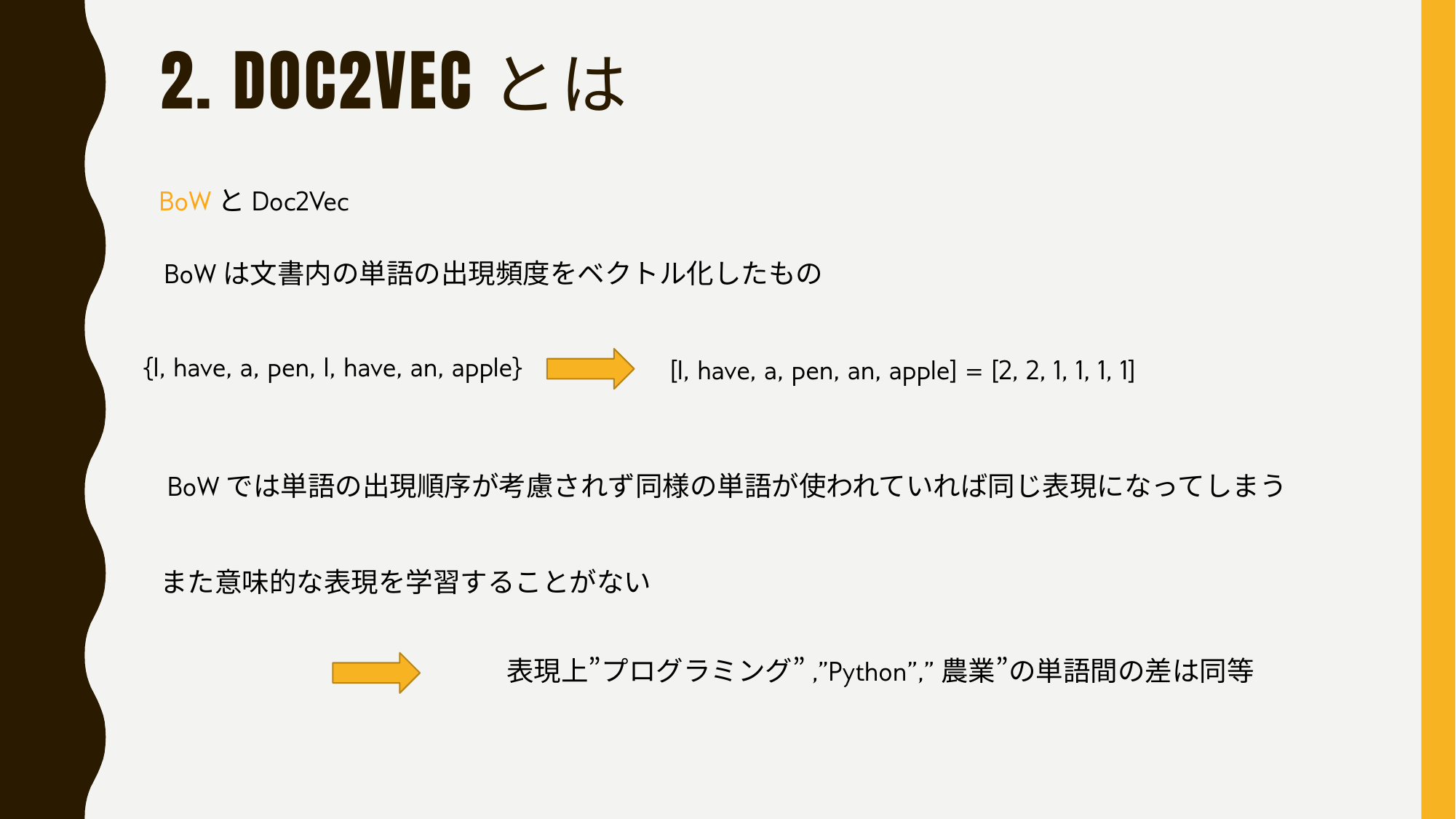

# 2. Doc2Vecとは
BoWとDoc2Vec
BoWは文書内の単語の出現頻度をベクトル化したもの
{I, have, a, pen, I, have, an, apple}
[I, have, a, pen, an, apple] = [2, 2, 1, 1, 1, 1]

BoWでは単語の出現順序が考慮されず同様の単語が使われていれば同じ表現になってしまう
また意味的な表現を学習することがない
表現上”プログラミング”,”Python”,”農業”の単語間の差は同等